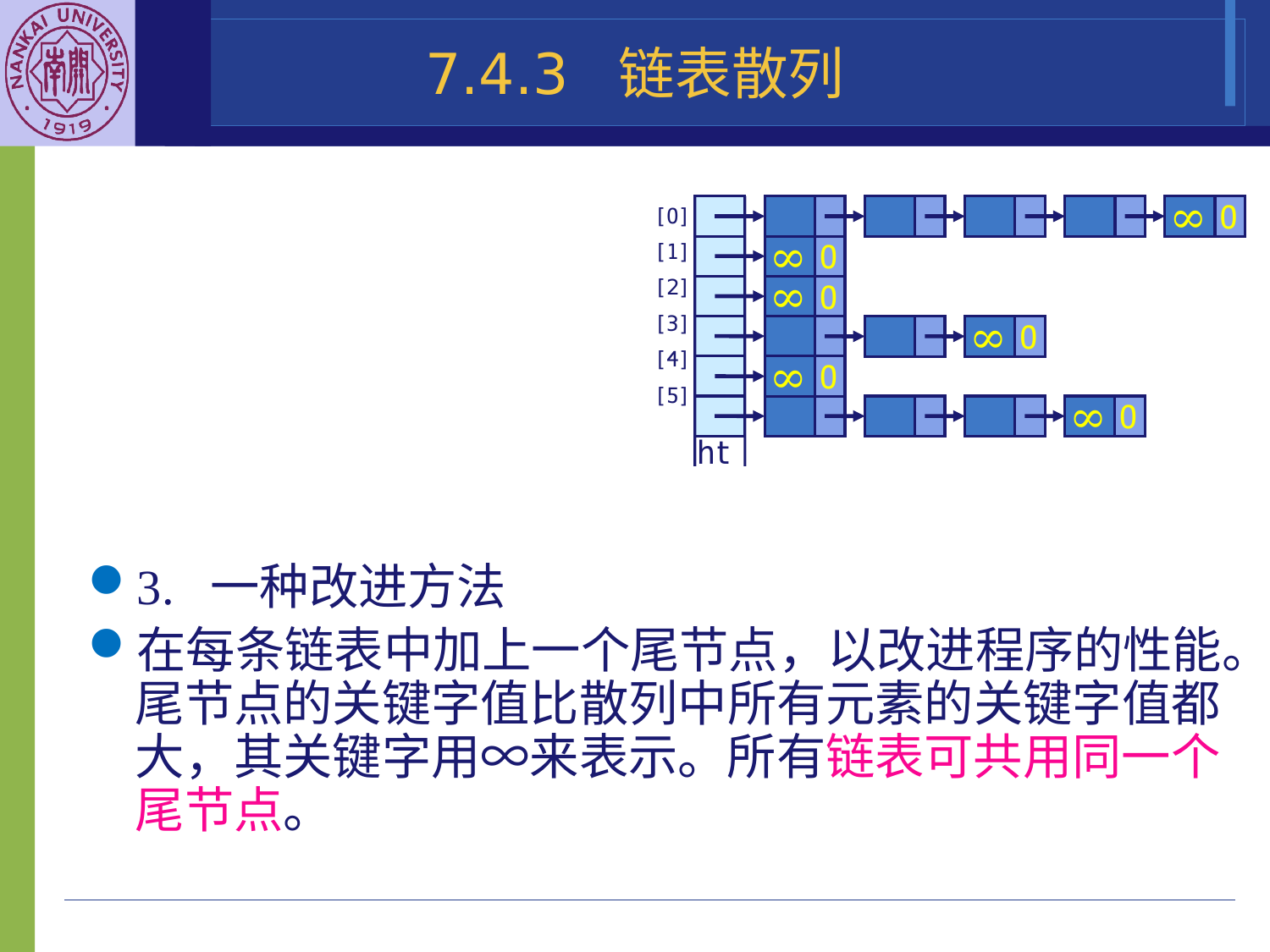

7.4.3  链表散列
[0]
[1]
[2]
[3]
[4]
[5]

∞
0

∞
0

∞
0

∞
0

∞
0

∞
0

ht
3.  一种改进方法
在每条链表中加上一个尾节点，以改进程序的性能。尾节点的关键字值比散列中所有元素的关键字值都大，其关键字用∞来表示。所有链表可共用同一个尾节点。
72